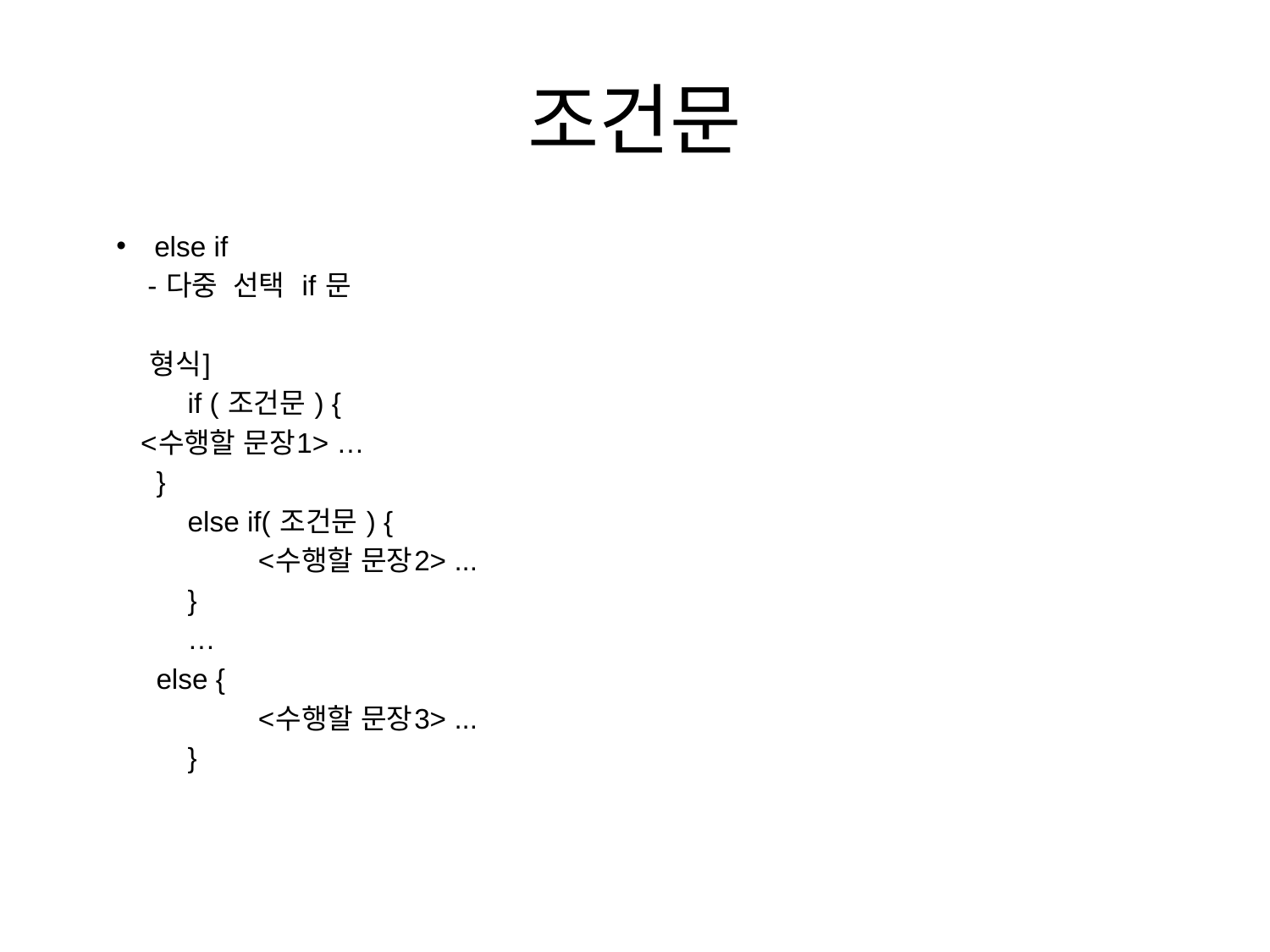

# 조건문
else if
    - 다중  선택  if 문

 형식]
      if ( 조건문 ) {
		<수행할 문장1> …
	  }
      else if( 조건문 ) {
               <수행할 문장2> ...
      }
      …
	  else {
               <수행할 문장3> ...
      }